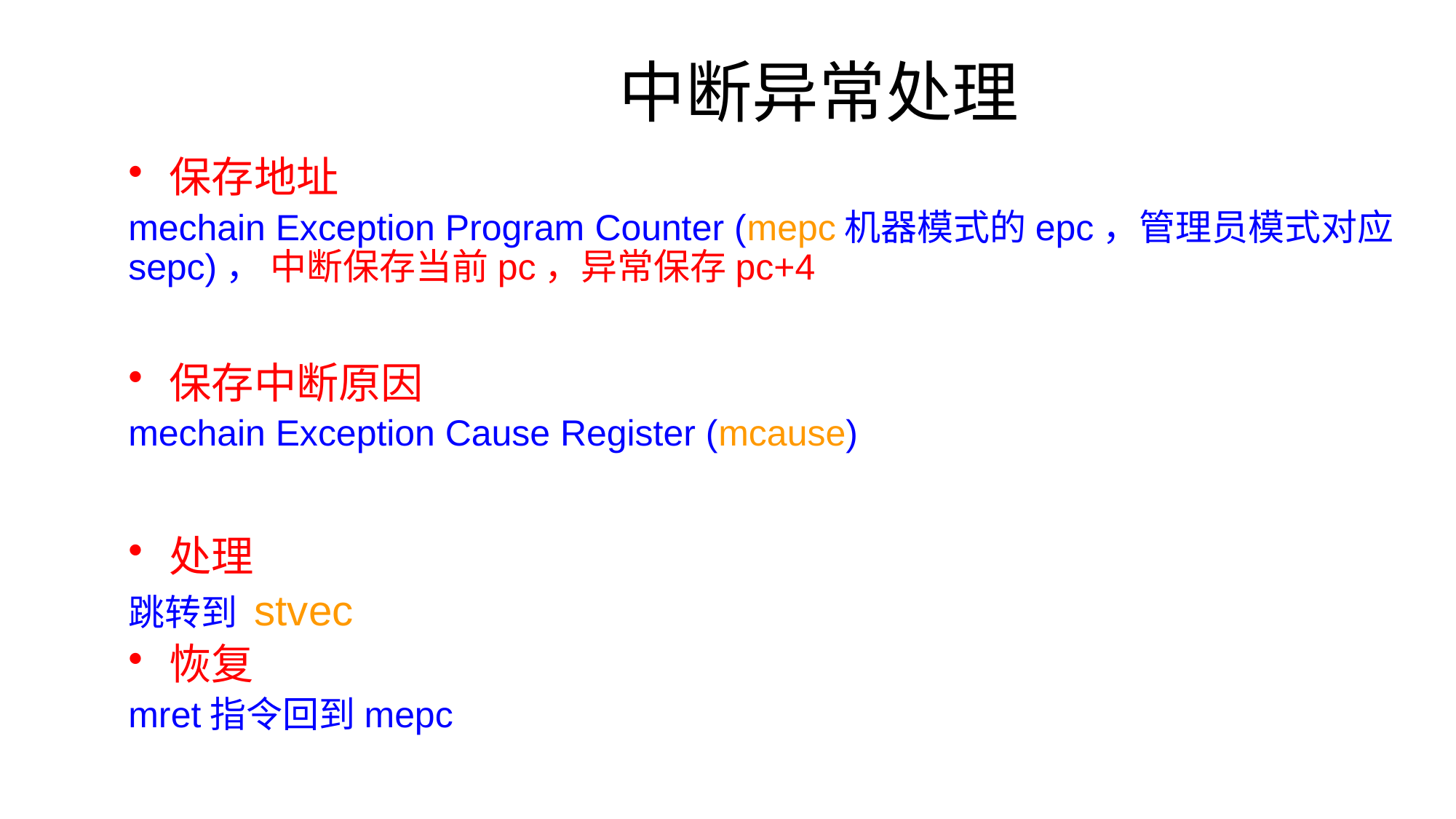

# 中断异常处理
保存地址
mechain Exception Program Counter (mepc机器模式的epc，管理员模式对应sepc)， 中断保存当前pc，异常保存pc+4

保存中断原因
mechain Exception Cause Register (mcause)

处理
跳转到 stvec
恢复
mret指令回到mepc